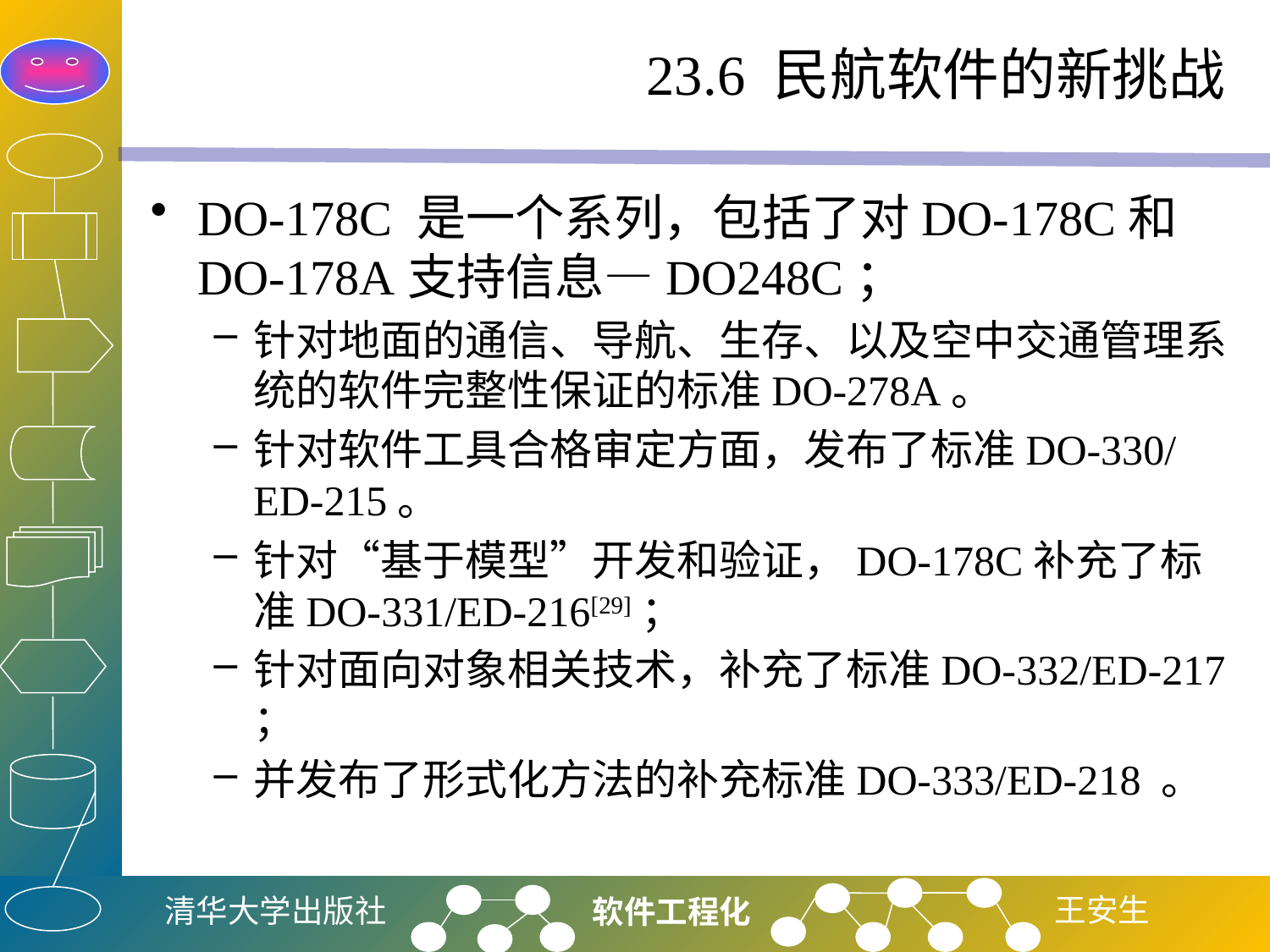

# 23.6 民航软件的新挑战
DO-178C 是一个系列，包括了对DO-178C和DO-178A支持信息—DO248C；
针对地面的通信、导航、生存、以及空中交通管理系统的软件完整性保证的标准DO-278A。
针对软件工具合格审定方面，发布了标准DO-330/ED-215。
针对“基于模型”开发和验证，DO-178C补充了标准DO-331/ED-216[29]；
针对面向对象相关技术，补充了标准DO-332/ED-217 ；
并发布了形式化方法的补充标准DO-333/ED-218 。